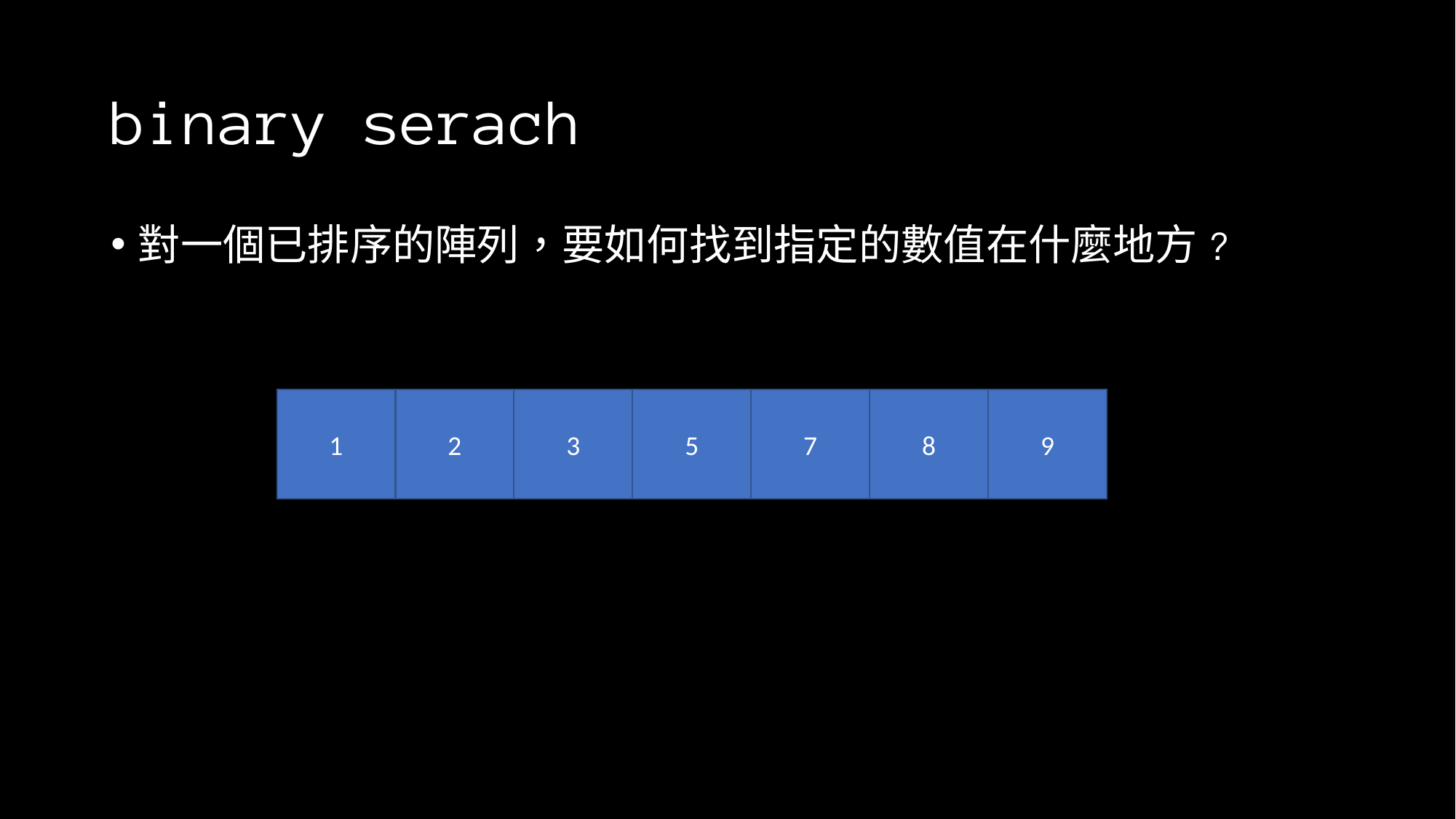

# binary serach
對一個已排序的陣列，要如何找到指定的數值在什麼地方?
1
2
3
5
7
8
9